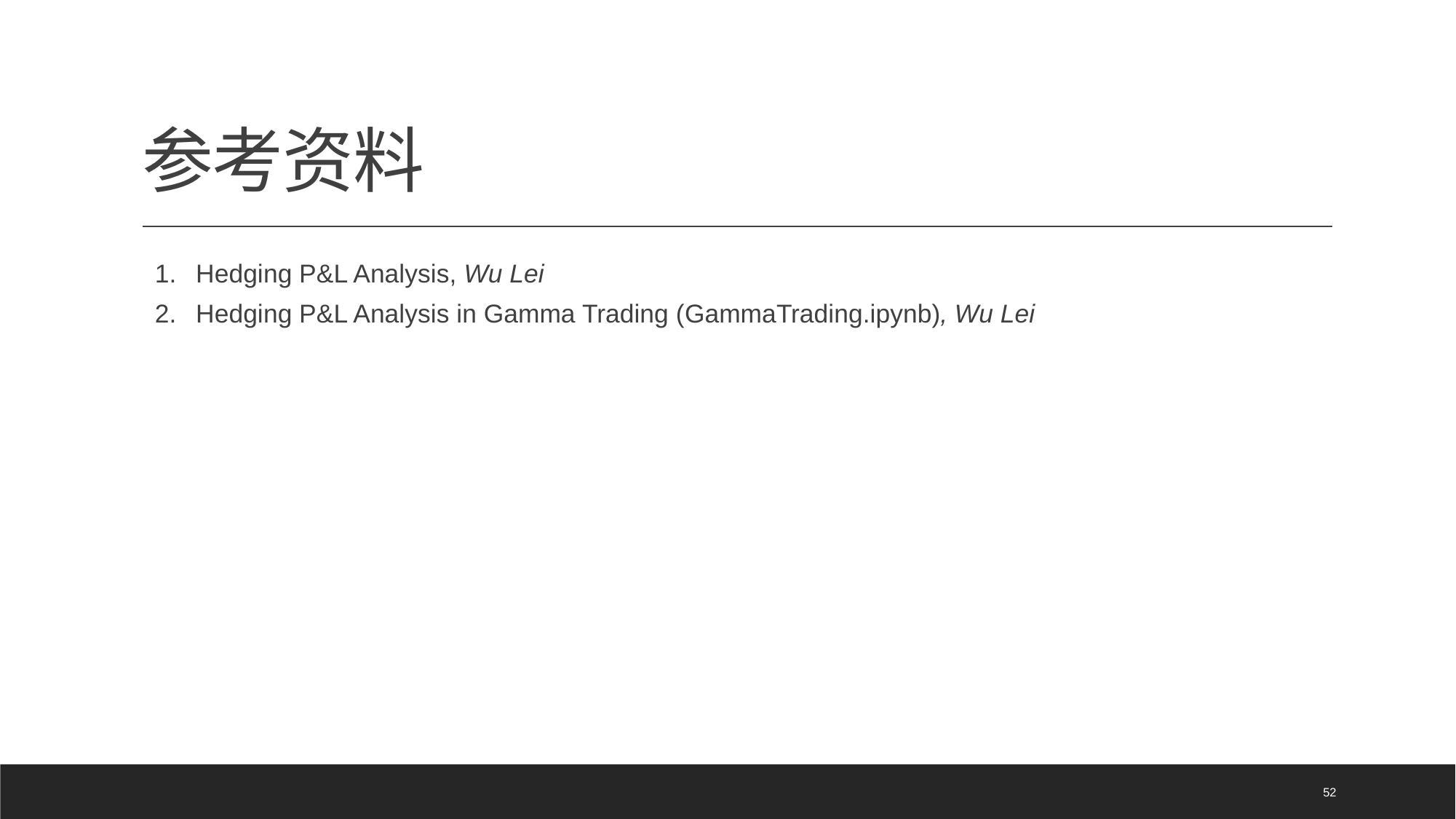

# 参考资料
Hedging P&L Analysis, Wu Lei
Hedging P&L Analysis in Gamma Trading (GammaTrading.ipynb), Wu Lei
52